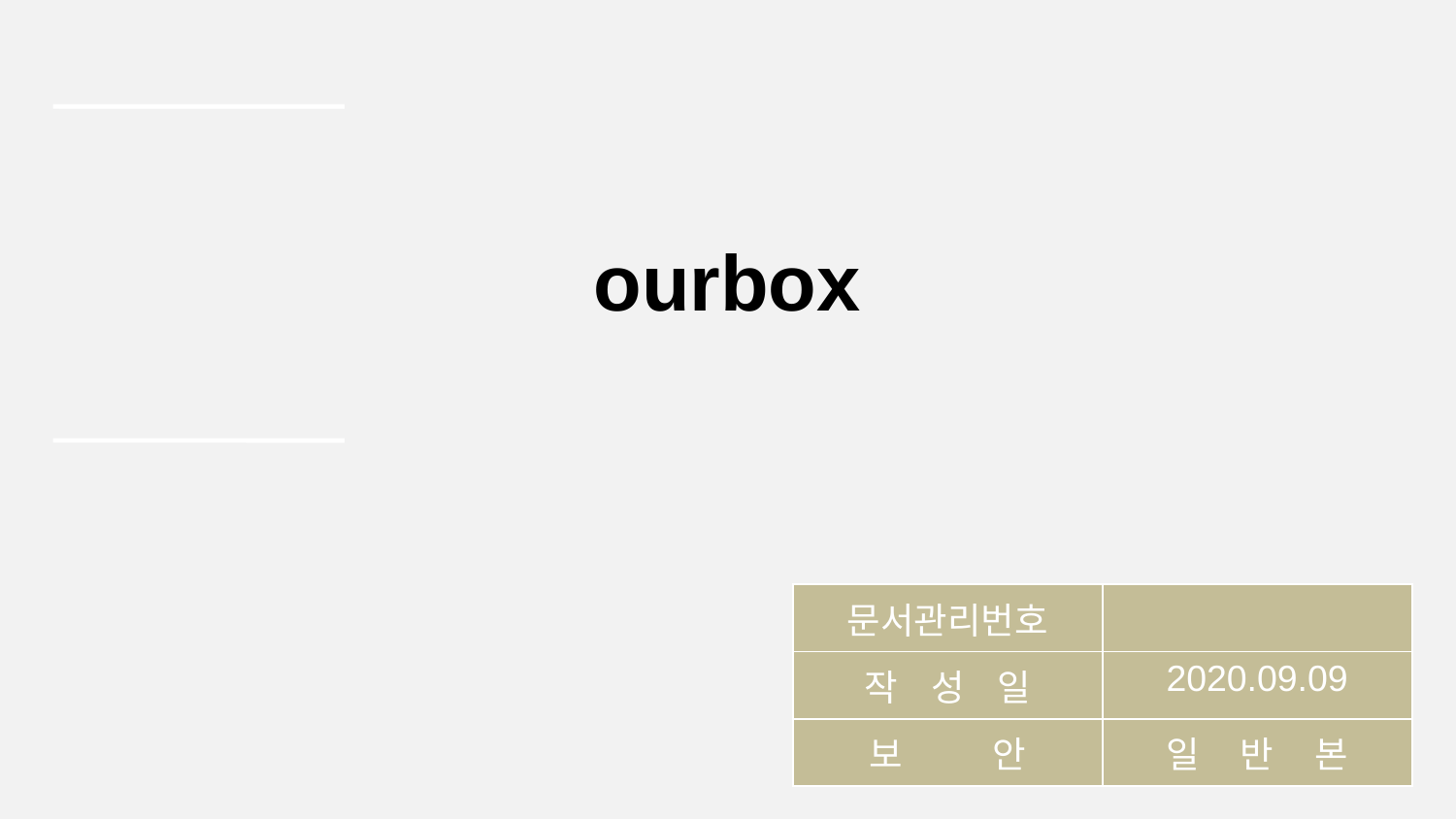

ourbox
| 문서관리번호 |  |
| --- | --- |
| 작 성 일 | 2020.09.09 |
| 보 안 | 일 반 본 |